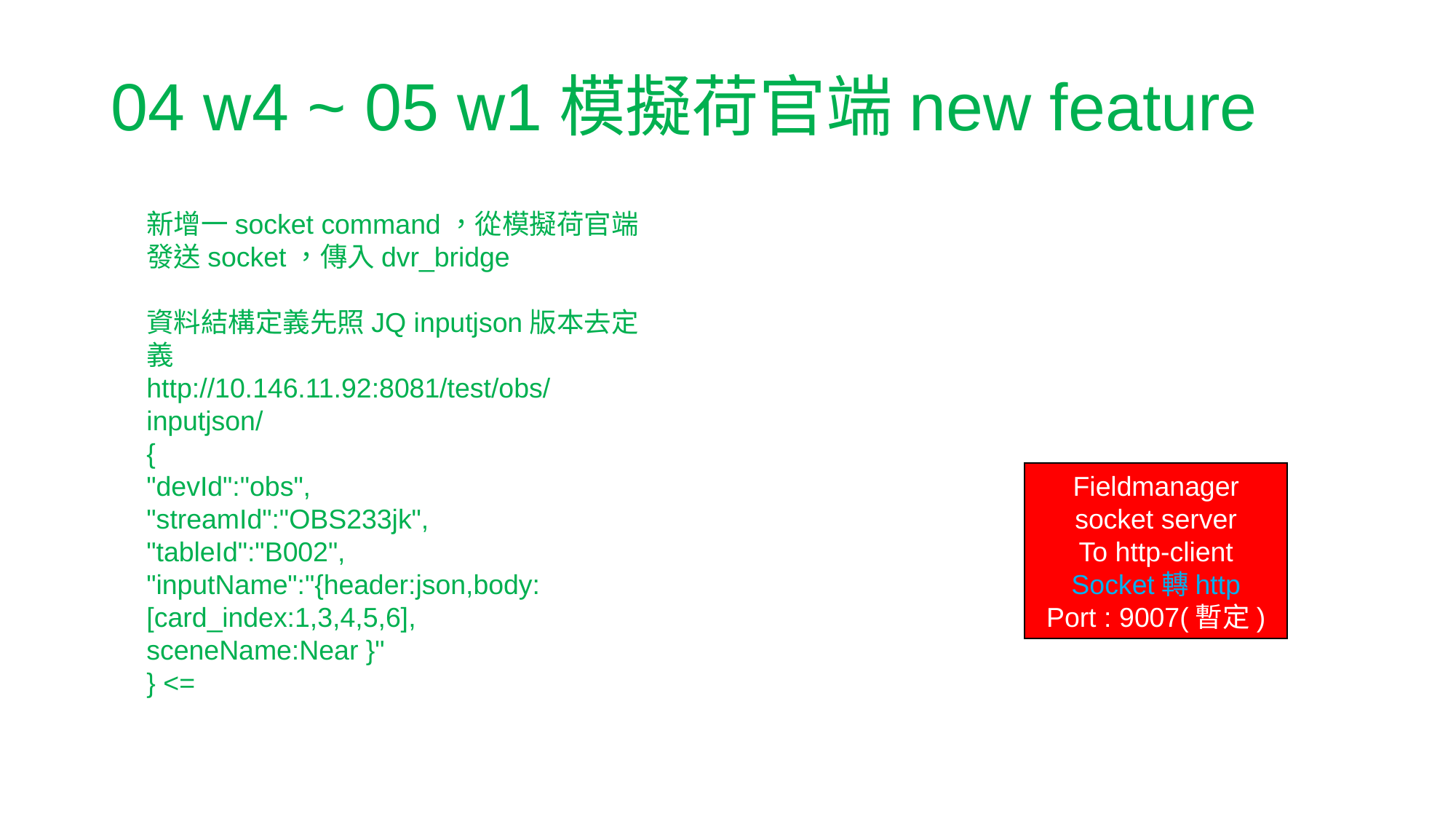

# 04 w4 ~ 05 w1模擬荷官端new feature
新增一socket command，從模擬荷官端發送socket，傳入dvr_bridge

資料結構定義先照JQ inputjson版本去定義
http://10.146.11.92:8081/test/obs/inputjson/
{
"devId":"obs",
"streamId":"OBS233jk",
"tableId":"B002",
"inputName":"{header:json,body:[card_index:1,3,4,5,6], sceneName:Near }"
} <=

Fieldmanager
socket server
To http-client
Socket轉http
Port : 9007(暫定)